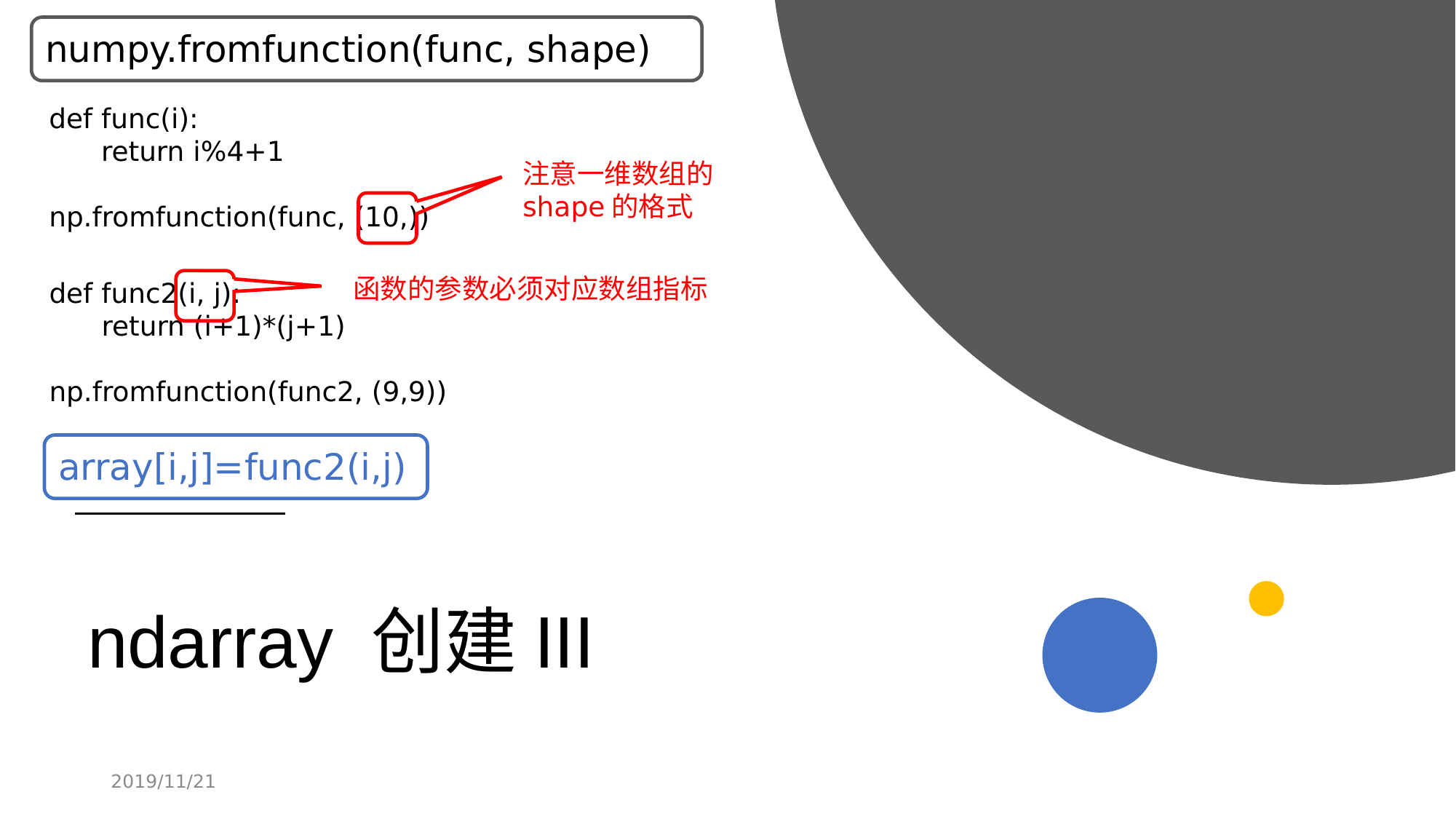

numpy.fromfunction(func, shape)

def func(i):
      return i%4+1

np.fromfunction(func, (10,))
注意一维数组的shape的格式

函数的参数必须对应数组指标
def func2(i, j):
      return (i+1)*(j+1)

np.fromfunction(func2, (9,9))

array[i,j]=func2(i,j)
# ndarray 创建III

2019/11/21
高级算法语言和程序设计
10